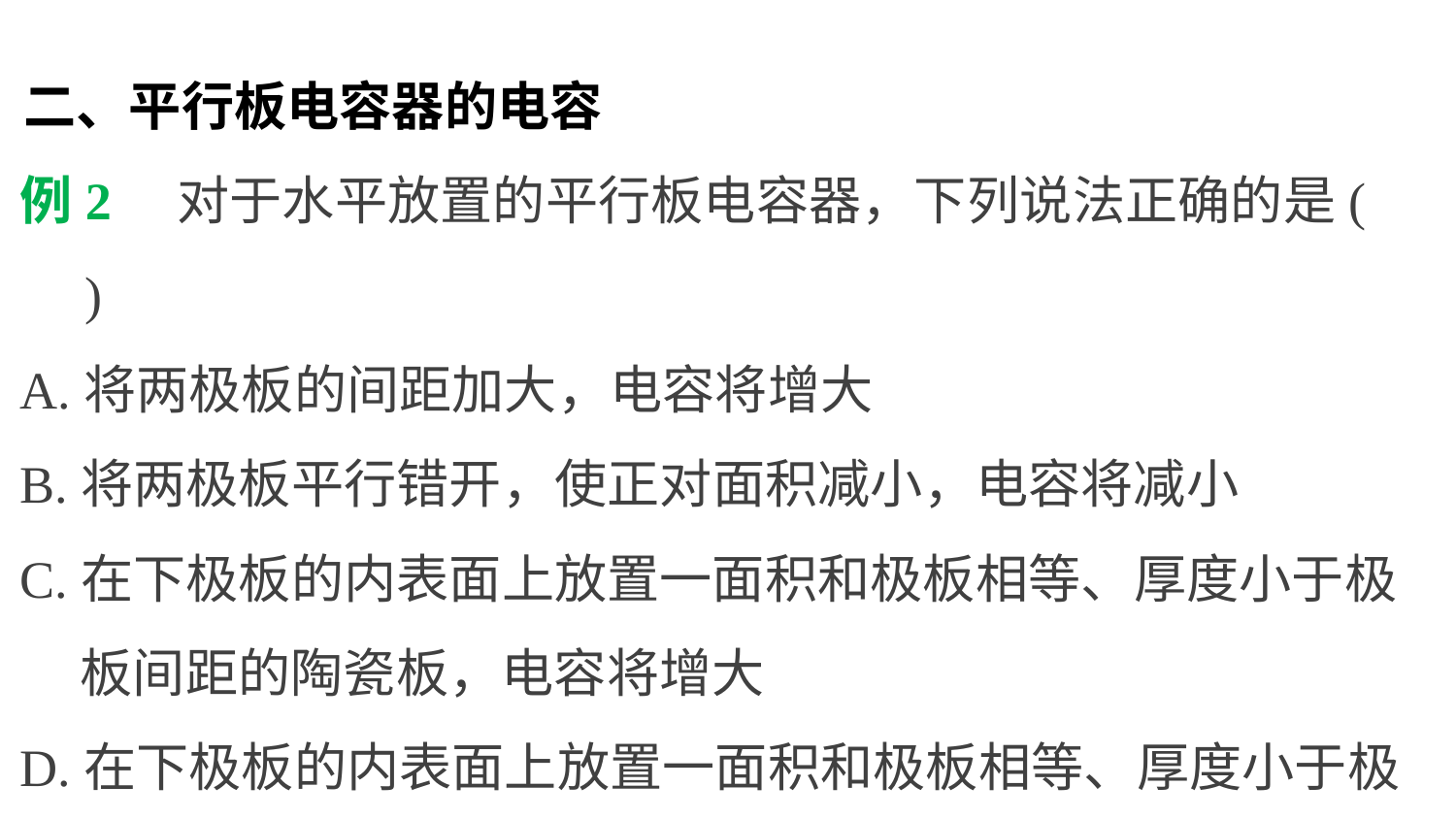

二、平行板电容器的电容
例2　对于水平放置的平行板电容器，下列说法正确的是(　　)
A.将两极板的间距加大，电容将增大
B.将两极板平行错开，使正对面积减小，电容将减小
C.在下极板的内表面上放置一面积和极板相等、厚度小于极
    板间距的陶瓷板，电容将增大
D.在下极板的内表面上放置一面积和极板相等、厚度小于极
    板间距的铝板，电容将增大